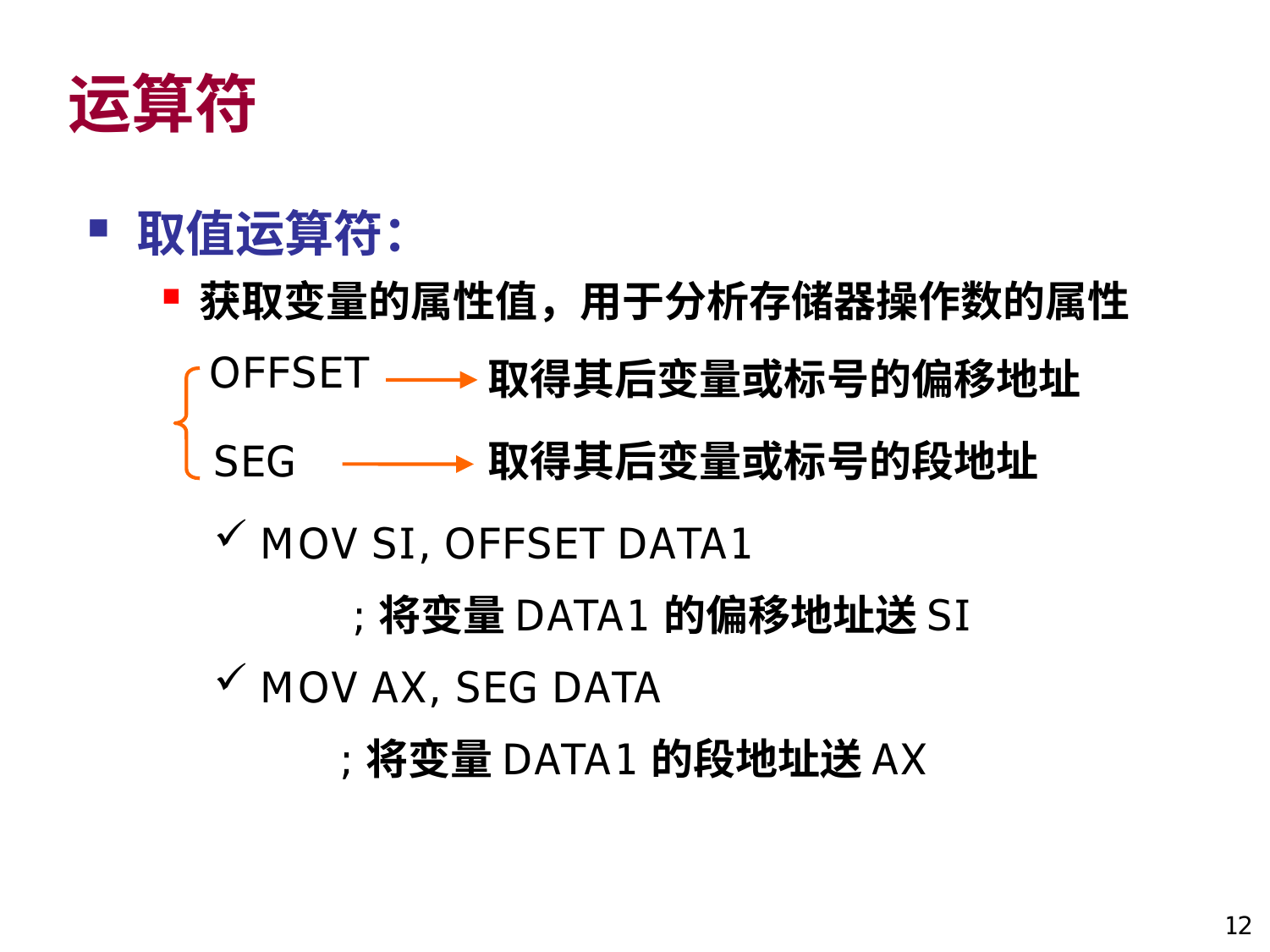

# 运算符
取值运算符：
获取变量的属性值，用于分析存储器操作数的属性
取得其后变量或标号的偏移地址
取得其后变量或标号的段地址
OFFSET

SEG

MOV SI, OFFSET DATA1
	 ;将变量DATA1的偏移地址送SI
MOV AX, SEG DATA
	;将变量DATA1的段地址送AX
12